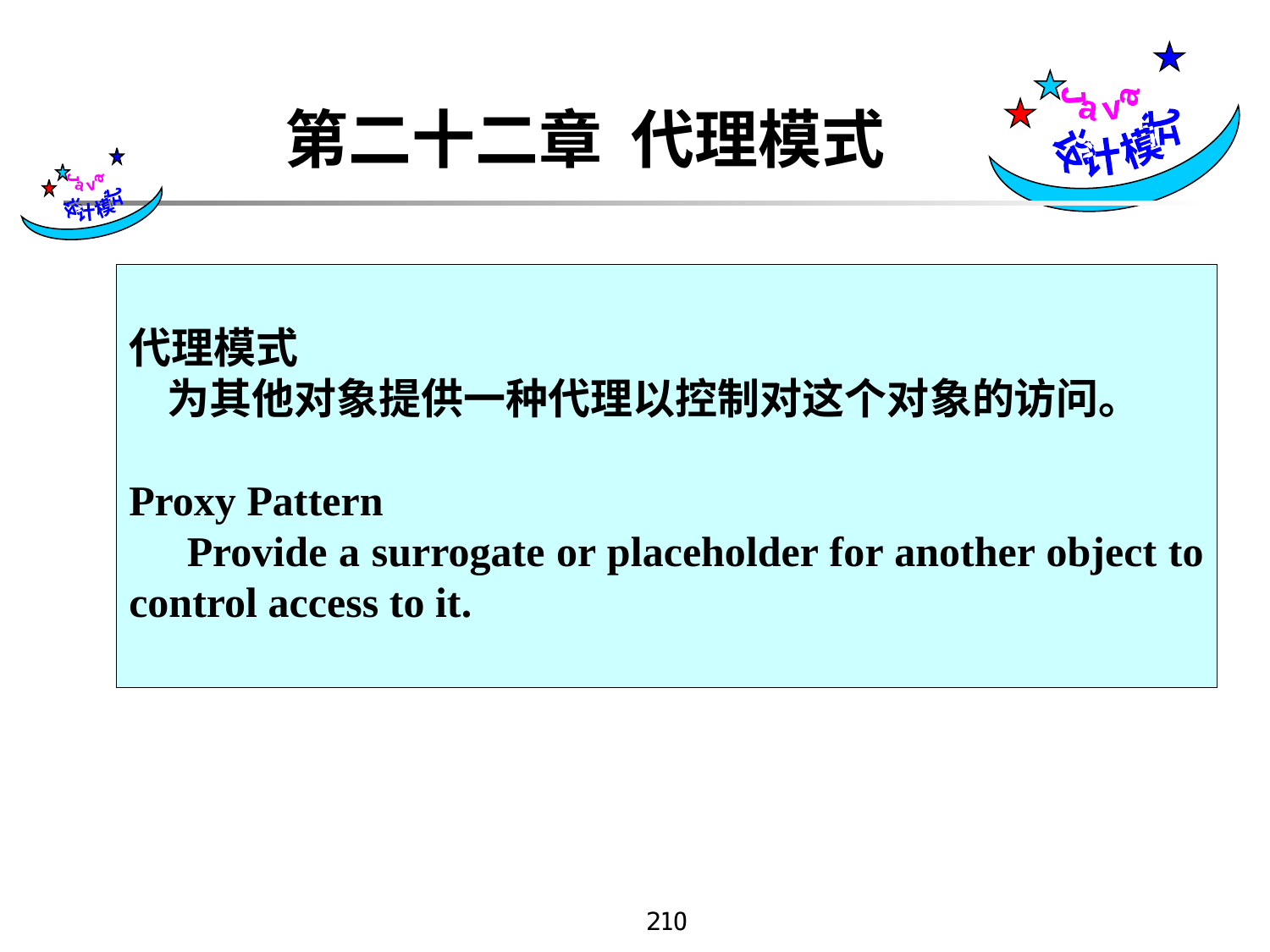

Java
设计模式

# 第二十二章  代理模式

  Java
设计模式

代理模式
   为其他对象提供一种代理以控制对这个对象的访问。

Proxy Pattern
     Provide a surrogate or placeholder for another object to control access to it.

210